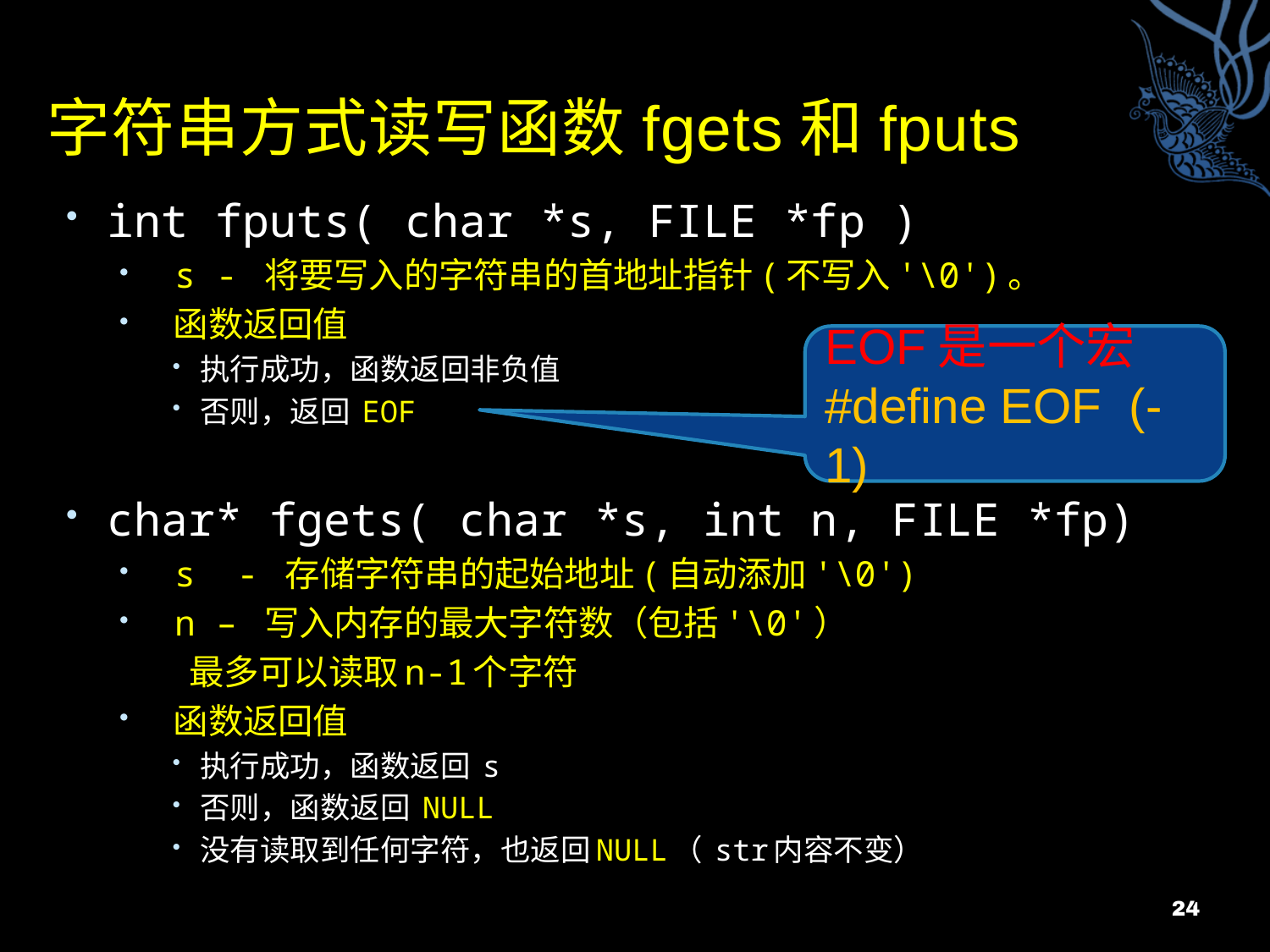

# 字符串方式读写函数fgets和fputs
int fputs( char *s, FILE *fp )
 s - 将要写入的字符串的首地址指针(不写入'\0')。
函数返回值
执行成功，函数返回非负值
否则，返回 EOF

char* fgets( char *s, int n, FILE *fp)
 s  - 存储字符串的起始地址(自动添加'\0')
 n – 写入内存的最大字符数（包括'\0'）
        最多可以读取n-1个字符
函数返回值
执行成功，函数返回 s
否则，函数返回 NULL
没有读取到任何字符，也返回NULL（ str内容不变）
EOF是一个宏
#define EOF  (-1)
24